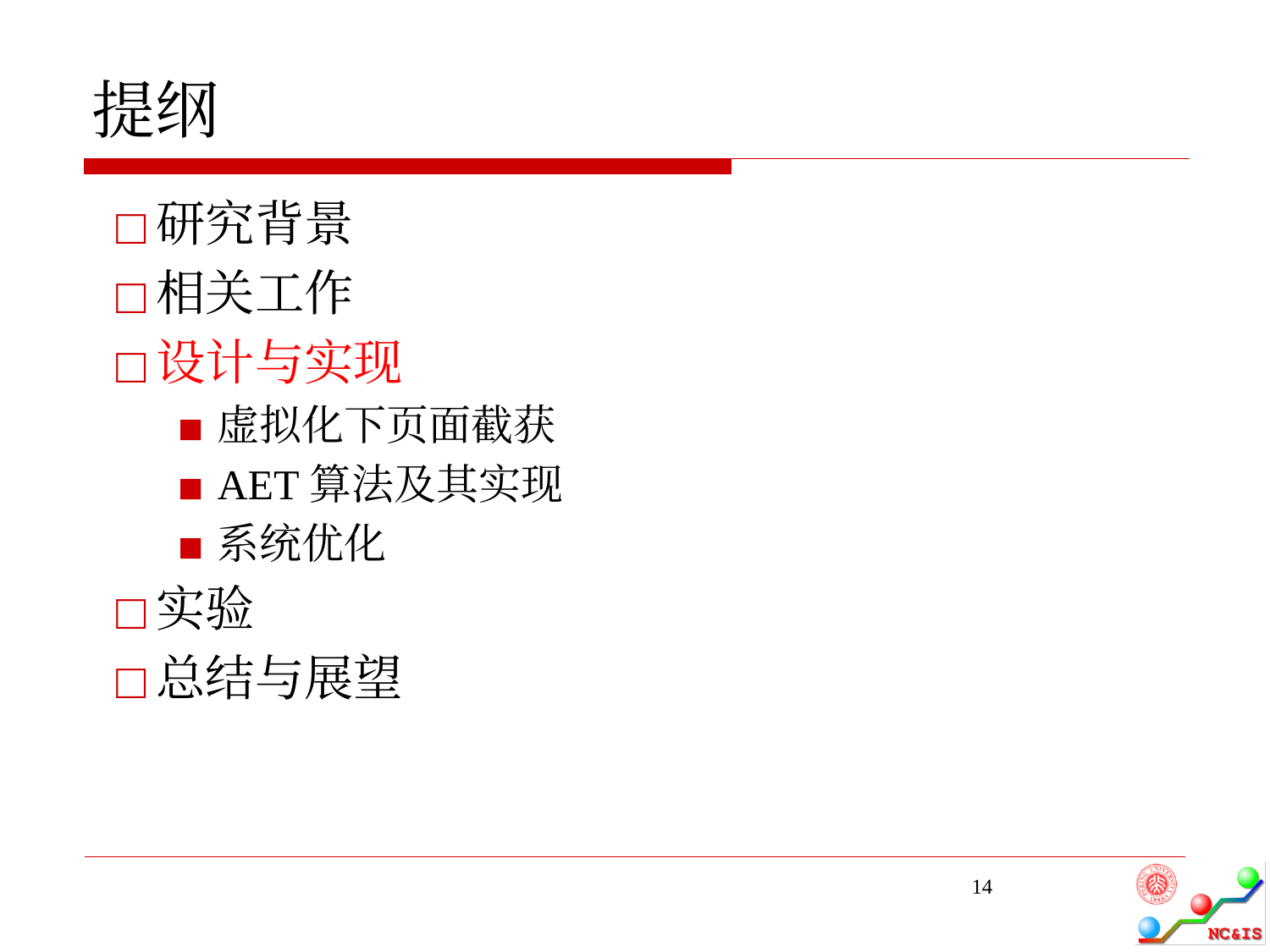

# 提纲
研究背景
相关工作
设计与实现
虚拟化下页面截获
AET算法及其实现
系统优化
实验
总结与展望
14